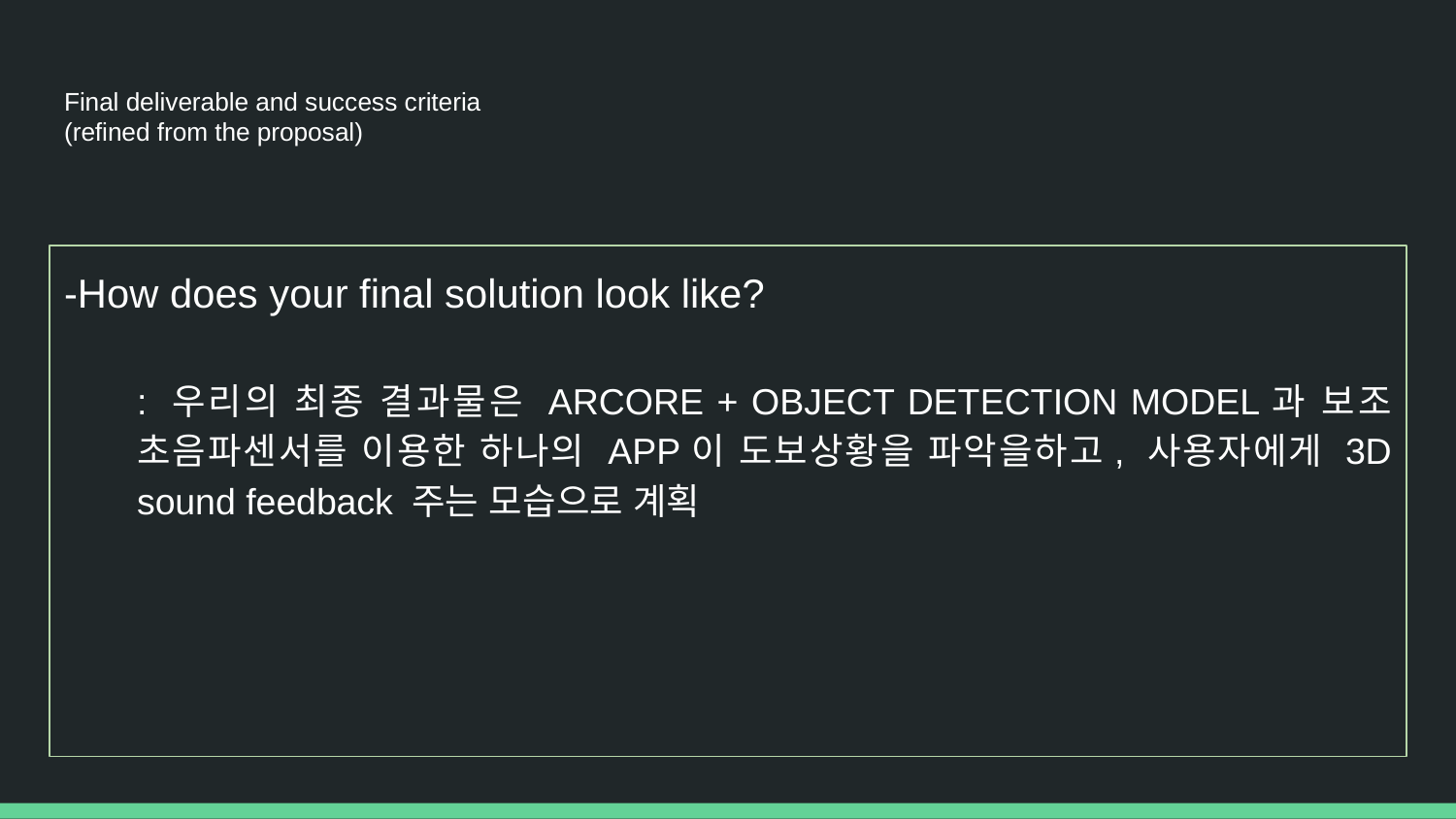

# Final deliverable and success criteria
(refined from the proposal)
-How does your final solution look like?

: 우리의 최종 결과물은 ARCORE + OBJECT DETECTION MODEL과 보조 초음파센서를 이용한 하나의 APP이 도보상황을 파악을하고, 사용자에게 3D sound feedback 주는 모습으로 계획